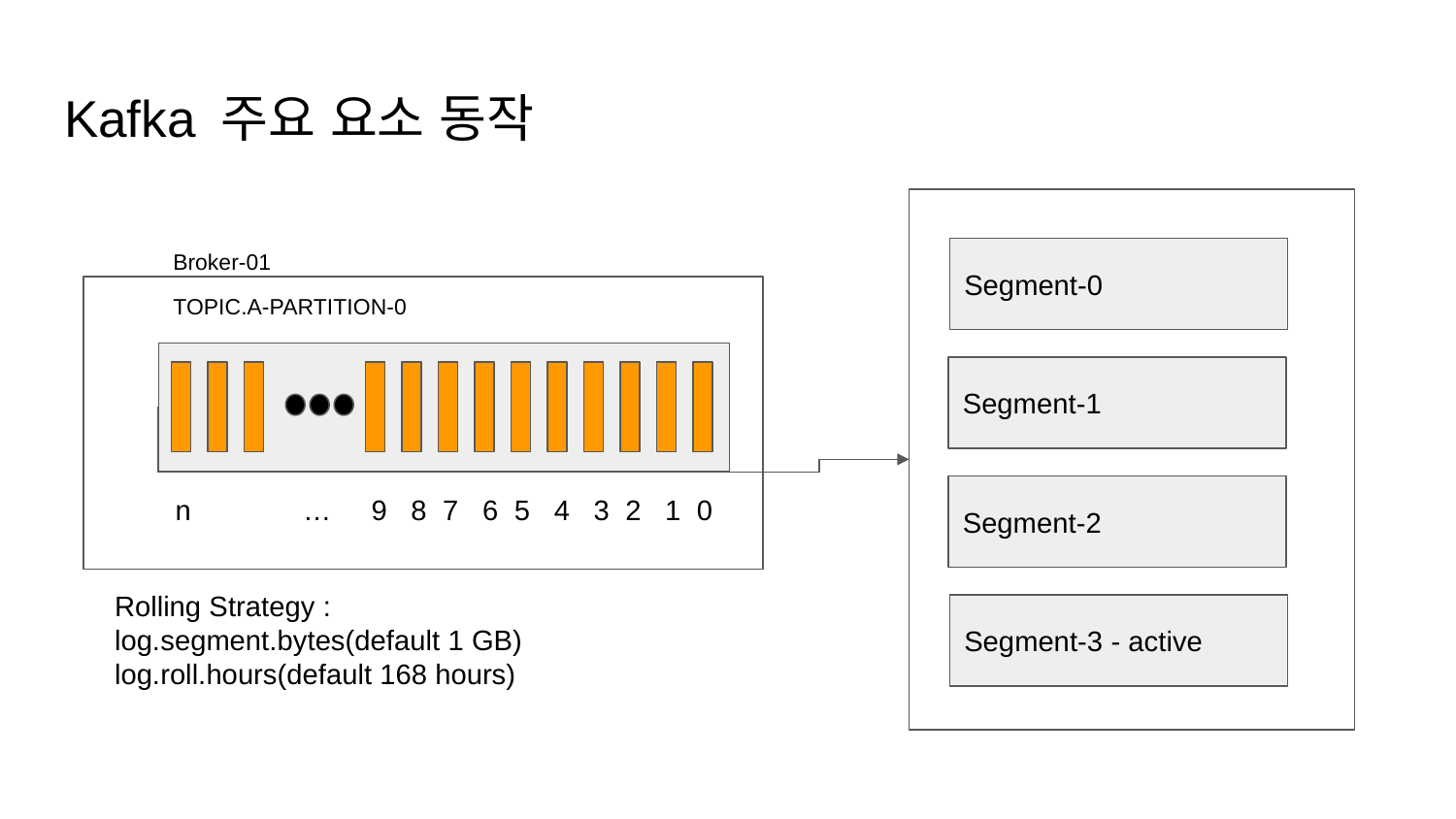

# Kafka 주요 요소 동작

Broker-01
Segment-0

TOPIC.A-PARTITION-0

Segment-1

Segment-2
n              …     9   8  7   6  5   4   3  2   1  0
Rolling Strategy :
log.segment.bytes(default 1 GB)
log.roll.hours(default 168 hours)
Segment-3 - active